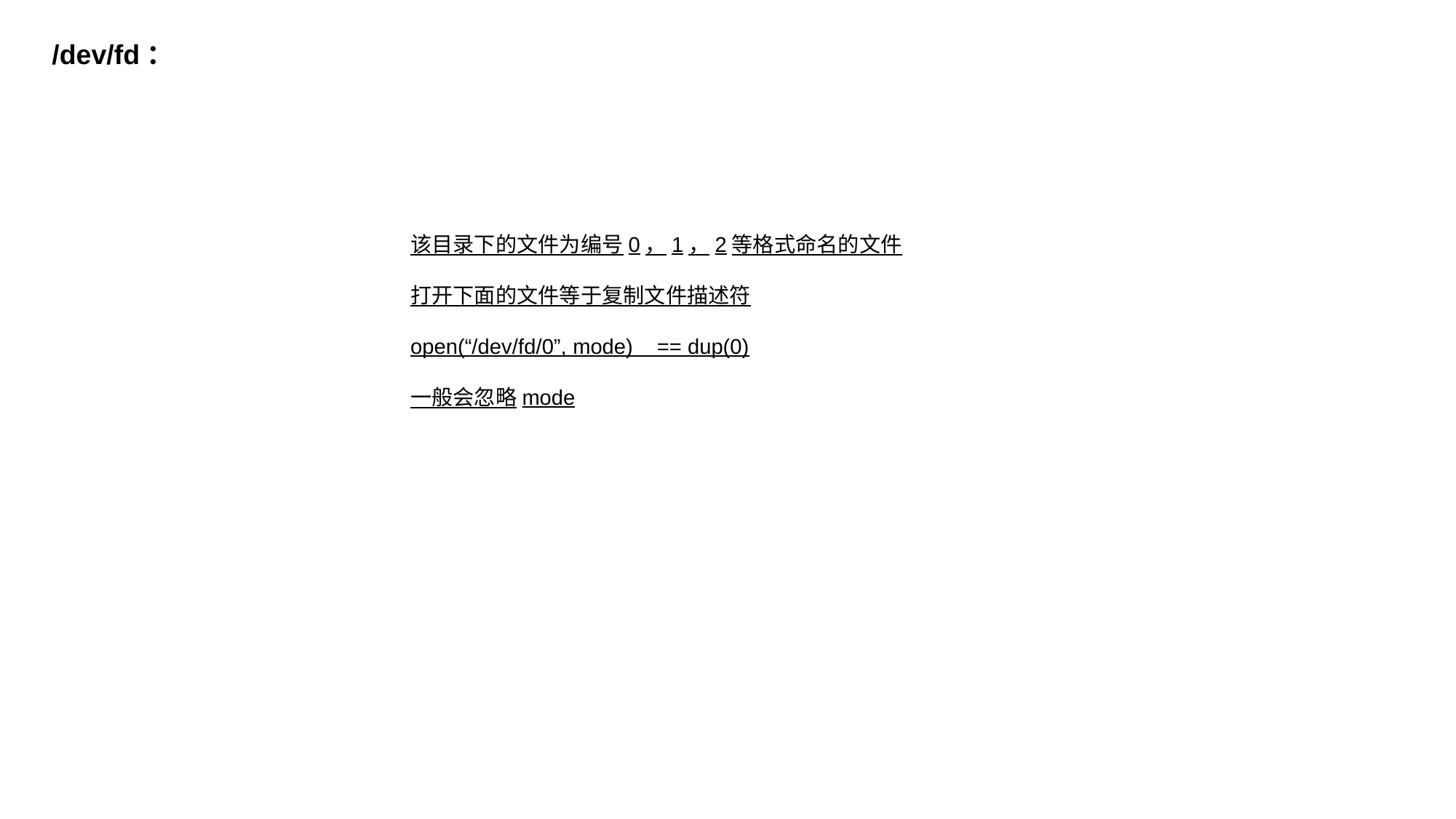

/dev/fd：
该目录下的文件为编号0，1，2等格式命名的文件

打开下面的文件等于复制文件描述符

open(“/dev/fd/0”, mode)    == dup(0)

一般会忽略mode